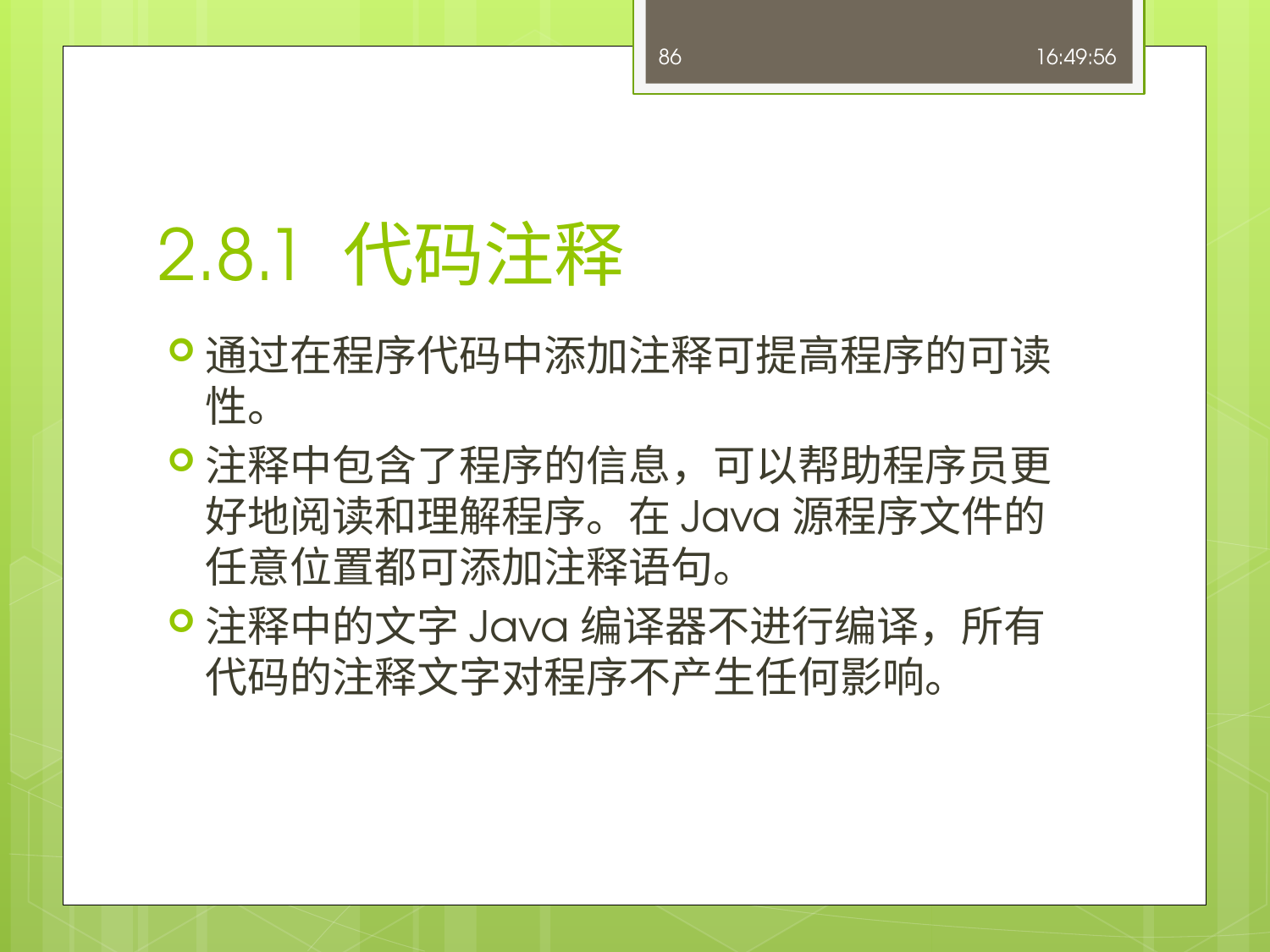

86
16:49:56
# 2.8.1 代码注释
通过在程序代码中添加注释可提高程序的可读性。
注释中包含了程序的信息，可以帮助程序员更好地阅读和理解程序。在Java源程序文件的任意位置都可添加注释语句。
注释中的文字Java编译器不进行编译，所有代码的注释文字对程序不产生任何影响。